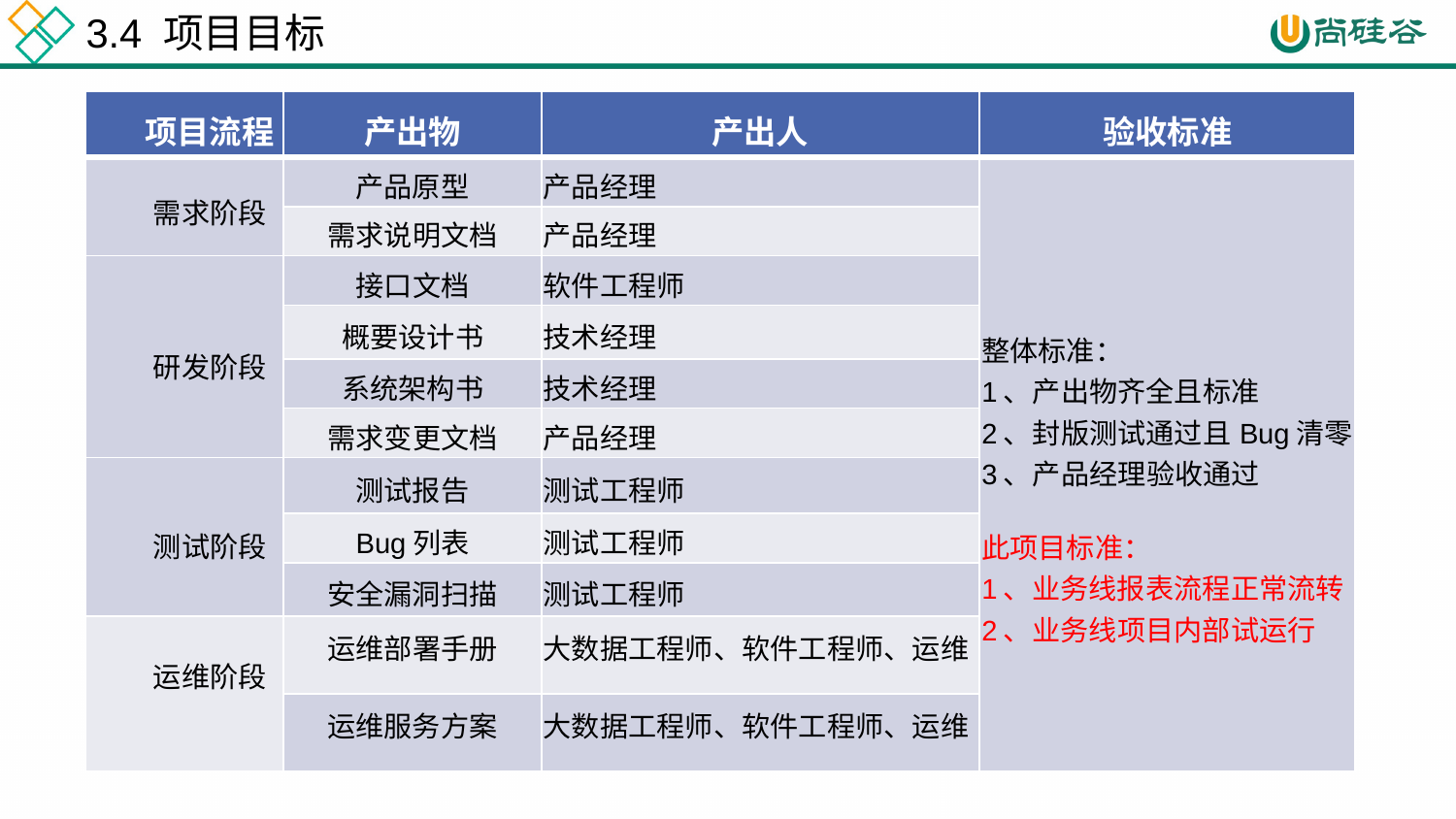

3.4 项目目标
| 项目流程 | 产出物 | 产出人 | 验收标准 |
| --- | --- | --- | --- |
| 需求阶段 | 产品原型 | 产品经理 | 整体标准： 1、产出物齐全且标准 2、封版测试通过且Bug清零 3、产品经理验收通过 此项目标准： 1、业务线报表流程正常流转 2、业务线项目内部试运行 |
|  | 需求说明文档 | 产品经理 |  |
| 研发阶段 | 接口文档 | 软件工程师 |  |
|  | 概要设计书 | 技术经理 |  |
|  | 系统架构书 | 技术经理 |  |
|  | 需求变更文档 | 产品经理 |  |
| 测试阶段 | 测试报告 | 测试工程师 |  |
|  | Bug列表 | 测试工程师 |  |
|  | 安全漏洞扫描 | 测试工程师 |  |
| 运维阶段 | 运维部署手册 | 大数据工程师、软件工程师、运维 |  |
|  | 运维服务方案 | 大数据工程师、软件工程师、运维 |  |